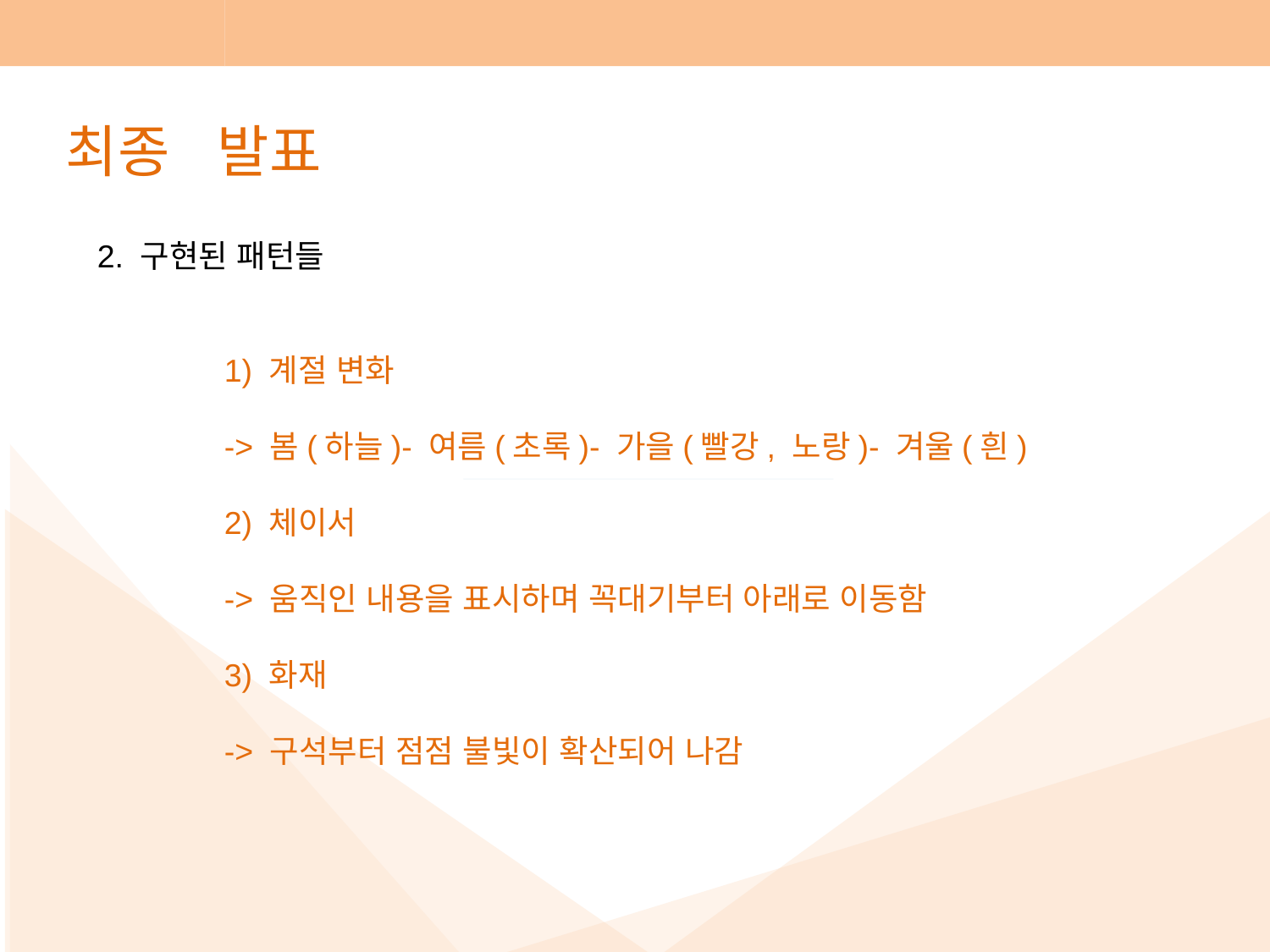

최종   발표
2. 구현된 패턴들

	1) 계절 변화

	-> 봄(하늘)- 여름(초록)- 가을(빨강, 노랑)- 겨울(흰)
	2) 체이서

	-> 움직인 내용을 표시하며 꼭대기부터 아래로 이동함

	3) 화재

	-> 구석부터 점점 불빛이 확산되어 나감